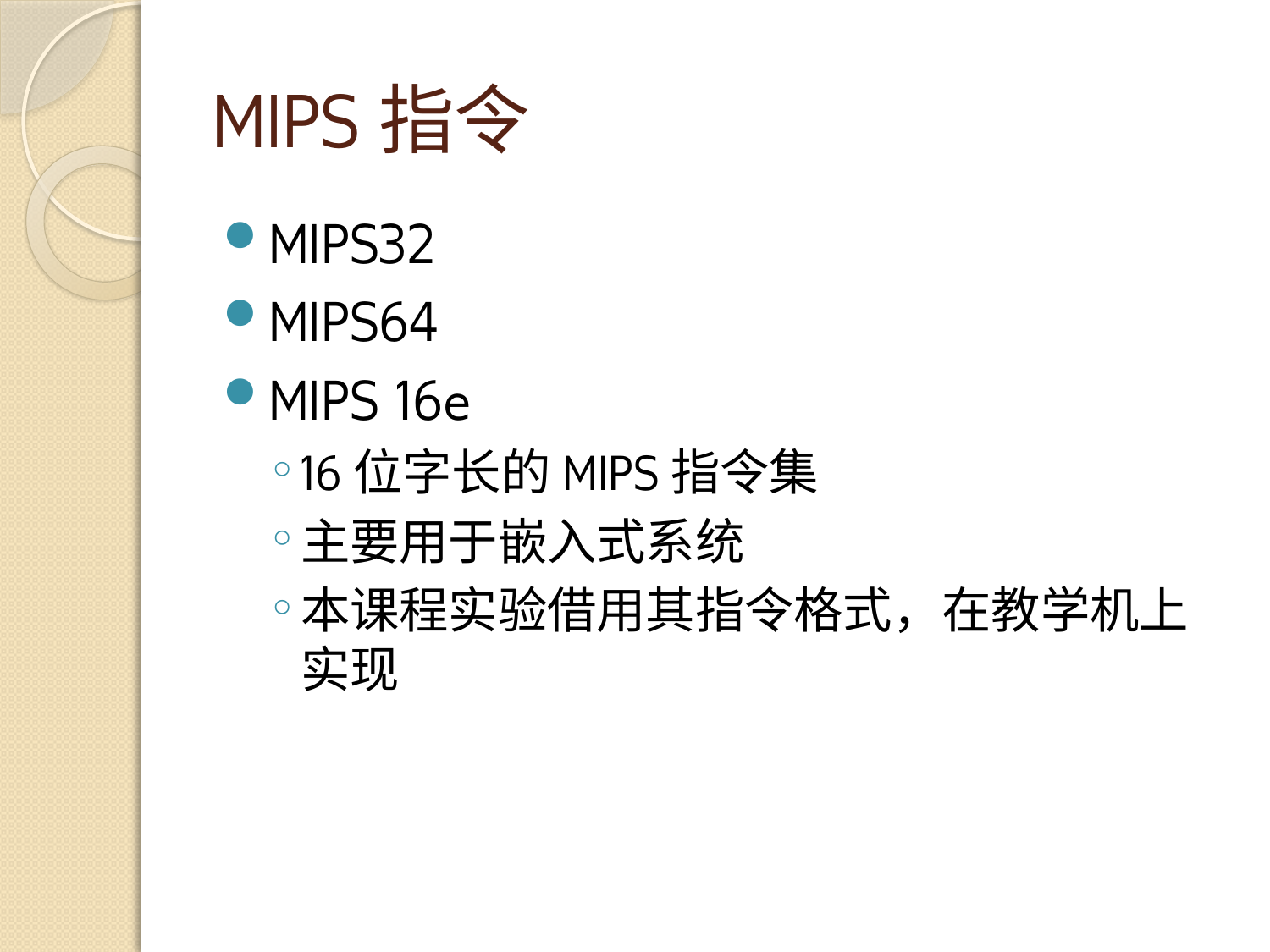

# MIPS指令
MIPS32
MIPS64
MIPS 16e
16位字长的MIPS指令集
主要用于嵌入式系统
本课程实验借用其指令格式，在教学机上实现